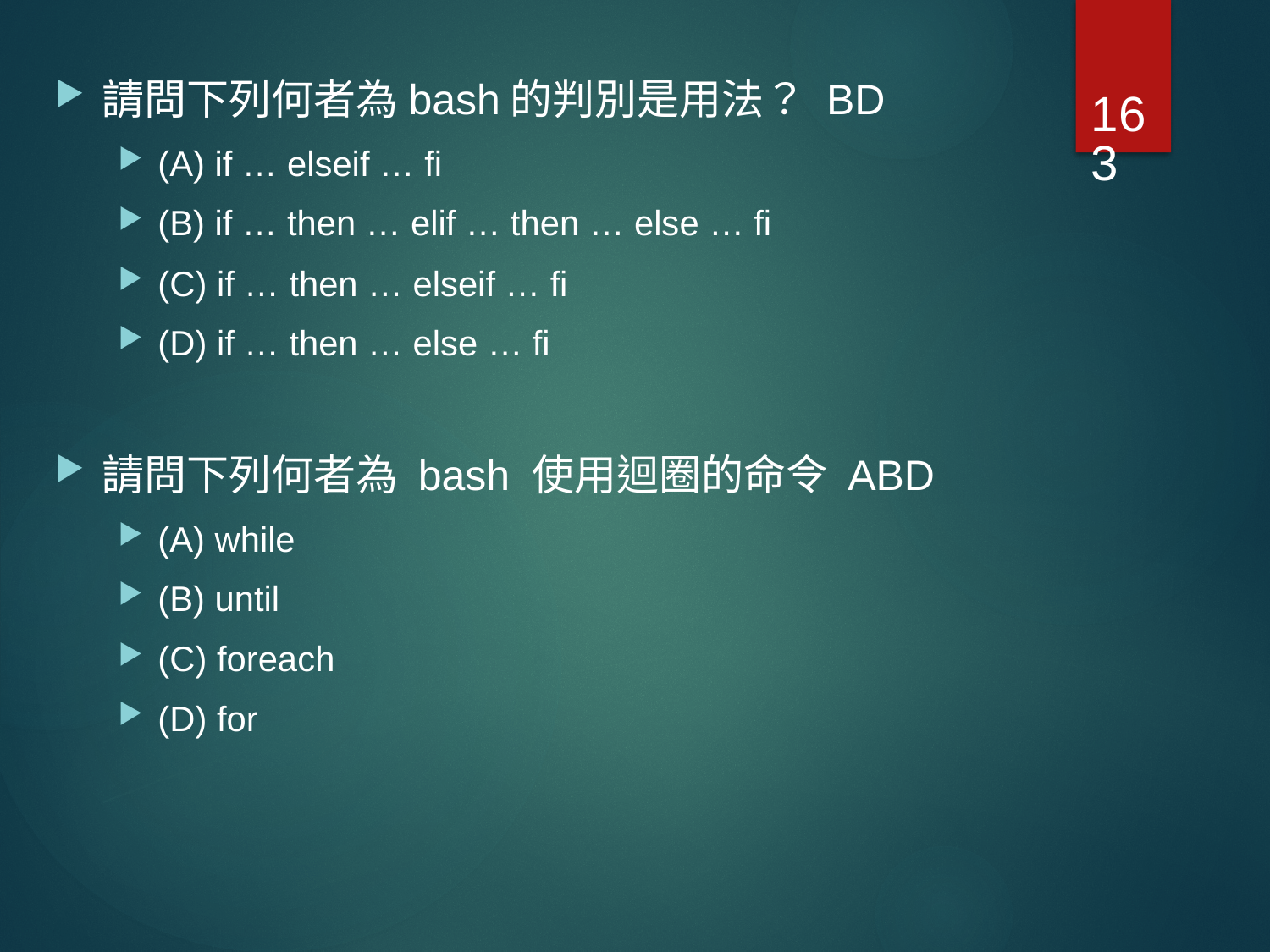

163
請問下列何者為bash的判別是用法？ BD
(A) if … elseif … fi
(B) if … then … elif … then … else … fi
(C) if … then … elseif … fi
(D) if … then … else … fi

請問下列何者為 bash 使用迴圈的命令 ABD
(A) while
(B) until
(C) foreach
(D) for